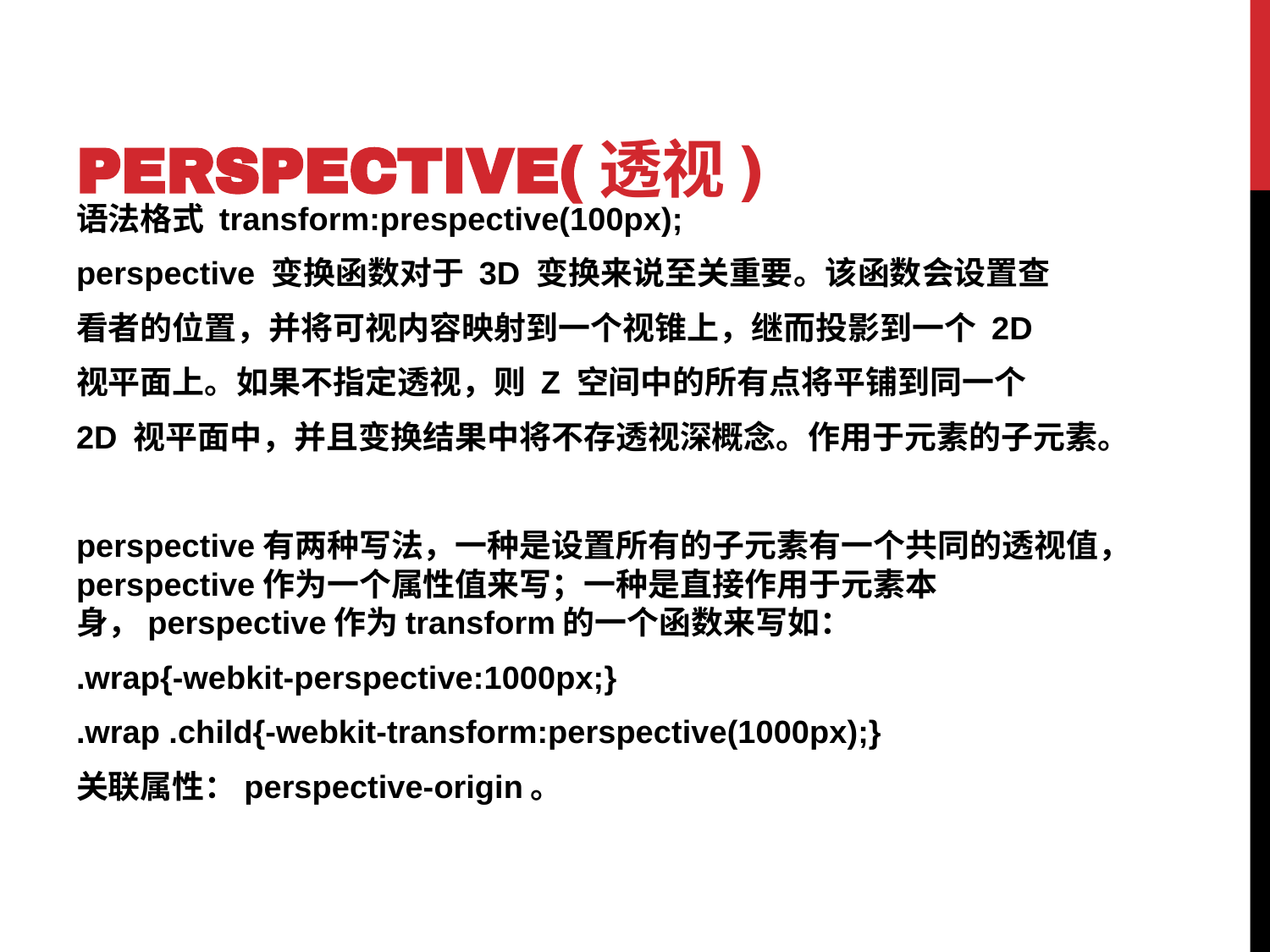

# Perspective(透视)
语法格式 transform:prespective(100px);
perspective 变换函数对于 3D 变换来说至关重要。该函数会设置查
看者的位置，并将可视内容映射到一个视锥上，继而投影到一个 2D
视平面上。如果不指定透视，则 Z 空间中的所有点将平铺到同一个
2D 视平面中，并且变换结果中将不存透视深概念。作用于元素的子元素。

perspective有两种写法，一种是设置所有的子元素有一个共同的透视值，perspective作为一个属性值来写；一种是直接作用于元素本身，perspective作为transform的一个函数来写如：
.wrap{-webkit-perspective:1000px;}
.wrap .child{-webkit-transform:perspective(1000px);}
关联属性：perspective-origin。